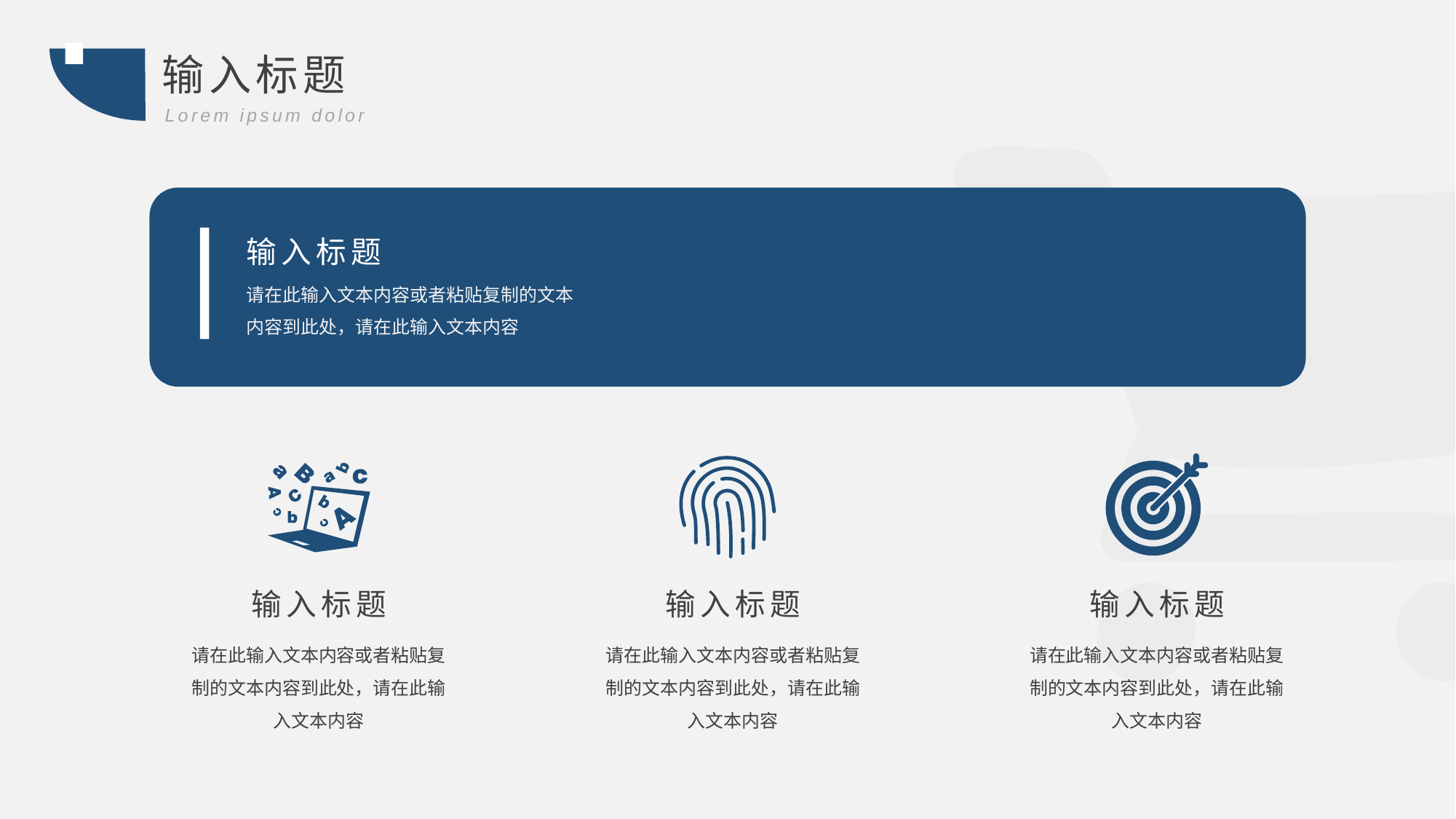

输入标题
Lorem ipsum dolor

输入标题
请在此输入文本内容或者粘贴复制的文本内容到此处，请在此输入文本内容

输入标题
请在此输入文本内容或者粘贴复制的文本内容到此处，请在此输入文本内容

输入标题
请在此输入文本内容或者粘贴复制的文本内容到此处，请在此输入文本内容

输入标题
请在此输入文本内容或者粘贴复制的文本内容到此处，请在此输入文本内容